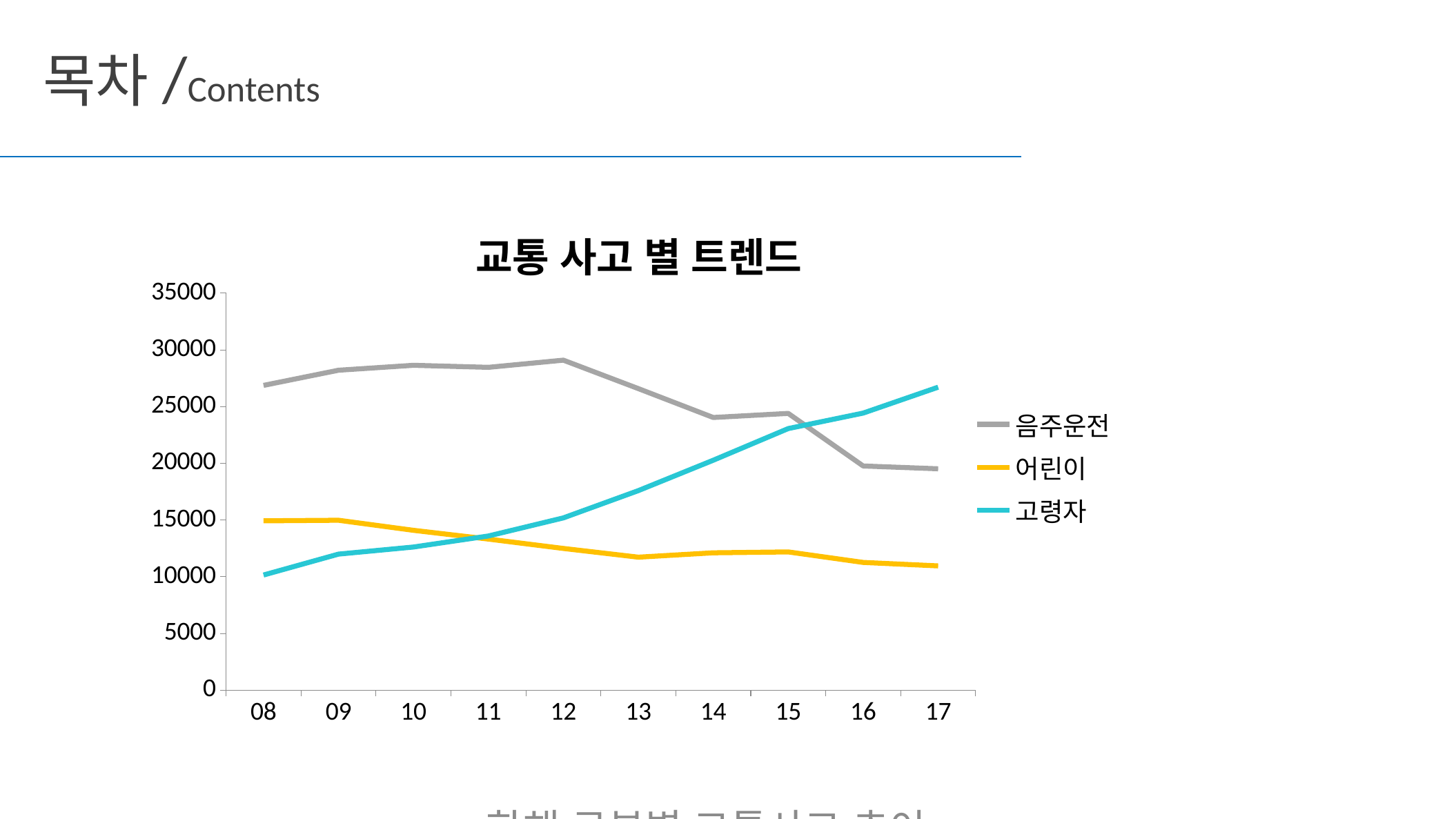

목차/Contents

### Chart: 교통 사고 별 트렌드

| Category | 음주운전 | 어린이 | 고령자 |
|---|---|---|---|
| 08 | 26873.0 | 14930.0 | 10155.0 |
| 09 | 28207.0 | 14980.0 | 11998.0 |
| 10 | 28641.0 | 14095.0 | 12623.0 |
| 11 | 28461.0 | 13323.0 | 13596.0 |
| 12 | 29093.0 | 12497.0 | 15190.0 |
| 13 | 26589.0 | 11728.0 | 17590.0 |
| 14 | 24043.0 | 12110.0 | 20275.0 |
| 15 | 24399.0 | 12191.0 | 23063.0 |
| 16 | 19769.0 | 11264.0 | 24429.0 |
| 17 | 19517.0 | 10960.0 | 26713.0 |
# 교통사고 종류
음주, 고령자, 어린이…..
한해 구분별 교통사고 추이